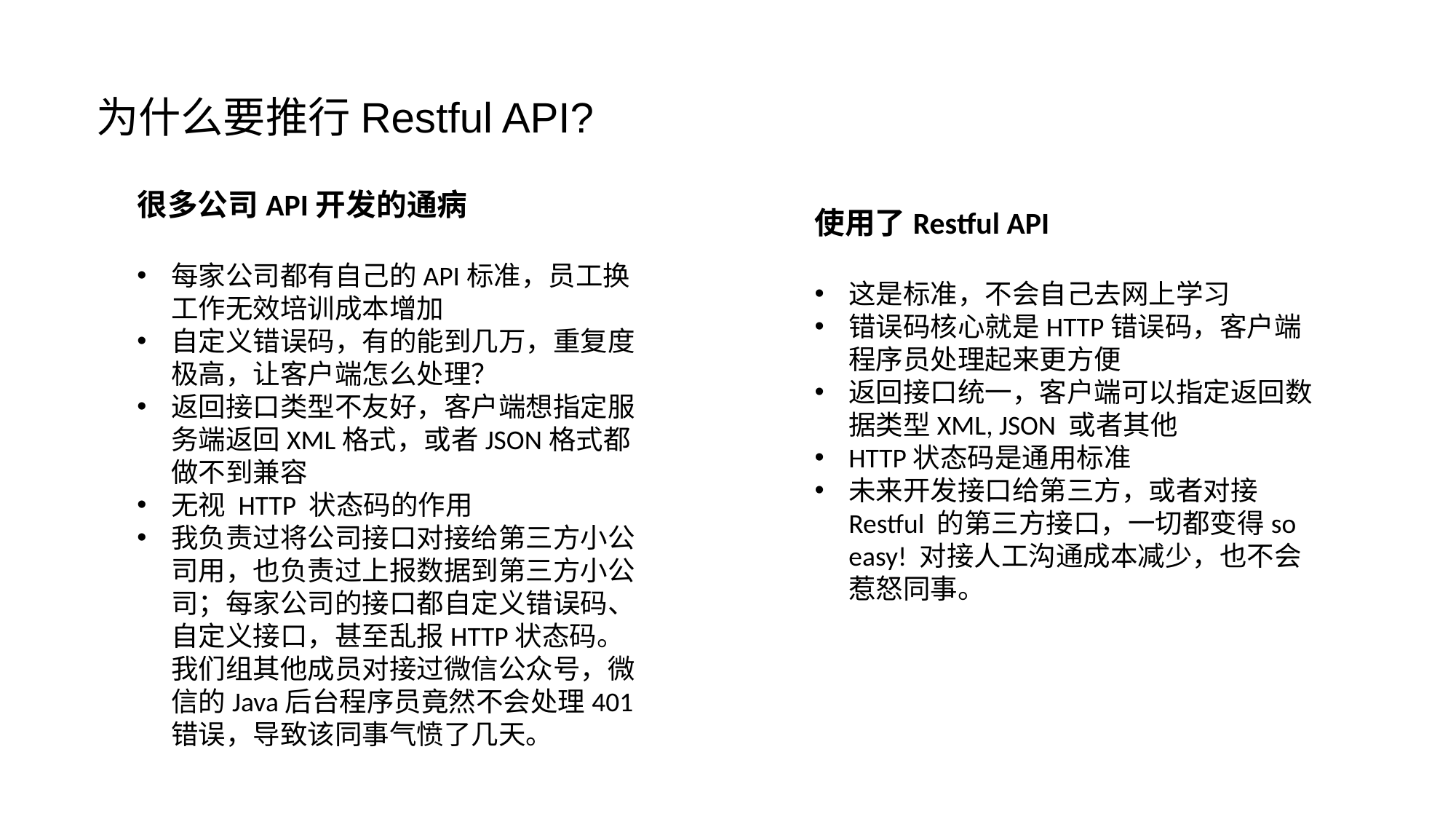

为什么要推行Restful API?
很多公司API开发的通病

每家公司都有自己的API标准，员工换工作无效培训成本增加
自定义错误码，有的能到几万，重复度极高，让客户端怎么处理？
返回接口类型不友好，客户端想指定服务端返回XML格式，或者JSON格式都做不到兼容
无视 HTTP 状态码的作用
我负责过将公司接口对接给第三方小公司用，也负责过上报数据到第三方小公司；每家公司的接口都自定义错误码、自定义接口，甚至乱报HTTP状态码。我们组其他成员对接过微信公众号，微信的Java后台程序员竟然不会处理401错误，导致该同事气愤了几天。
使用了Restful API

这是标准，不会自己去网上学习
错误码核心就是HTTP错误码，客户端程序员处理起来更方便
返回接口统一，客户端可以指定返回数据类型XML, JSON 或者其他
HTTP状态码是通用标准
未来开发接口给第三方，或者对接Restful 的第三方接口，一切都变得so easy! 对接人工沟通成本减少，也不会惹怒同事。